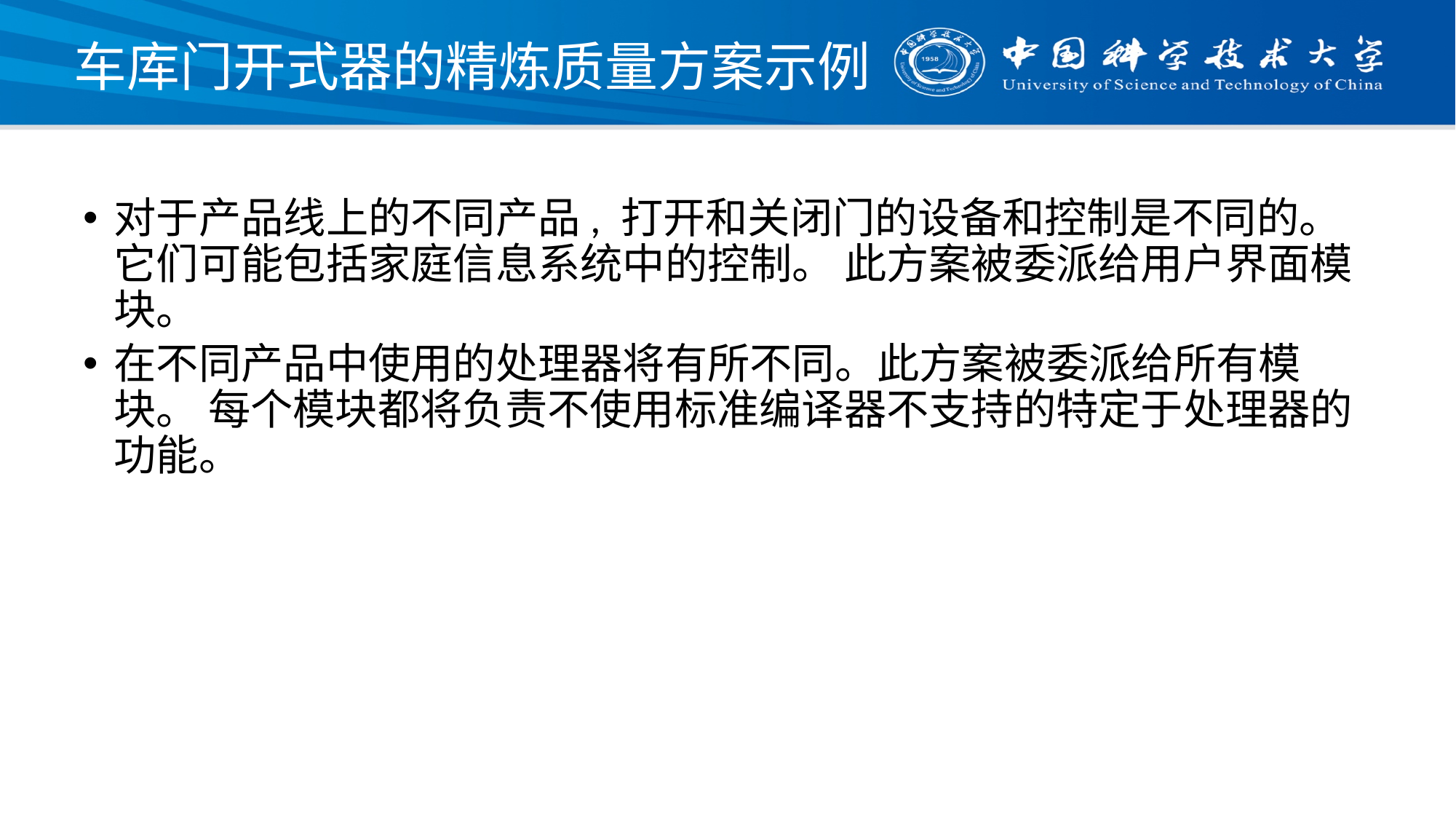

# 车库门开式器的精炼质量方案示例
对于产品线上的不同产品, 打开和关闭门的设备和控制是不同的。 它们可能包括家庭信息系统中的控制。 此方案被委派给用户界面模块。
在不同产品中使用的处理器将有所不同。此方案被委派给所有模块。 每个模块都将负责不使用标准编译器不支持的特定于处理器的功能。